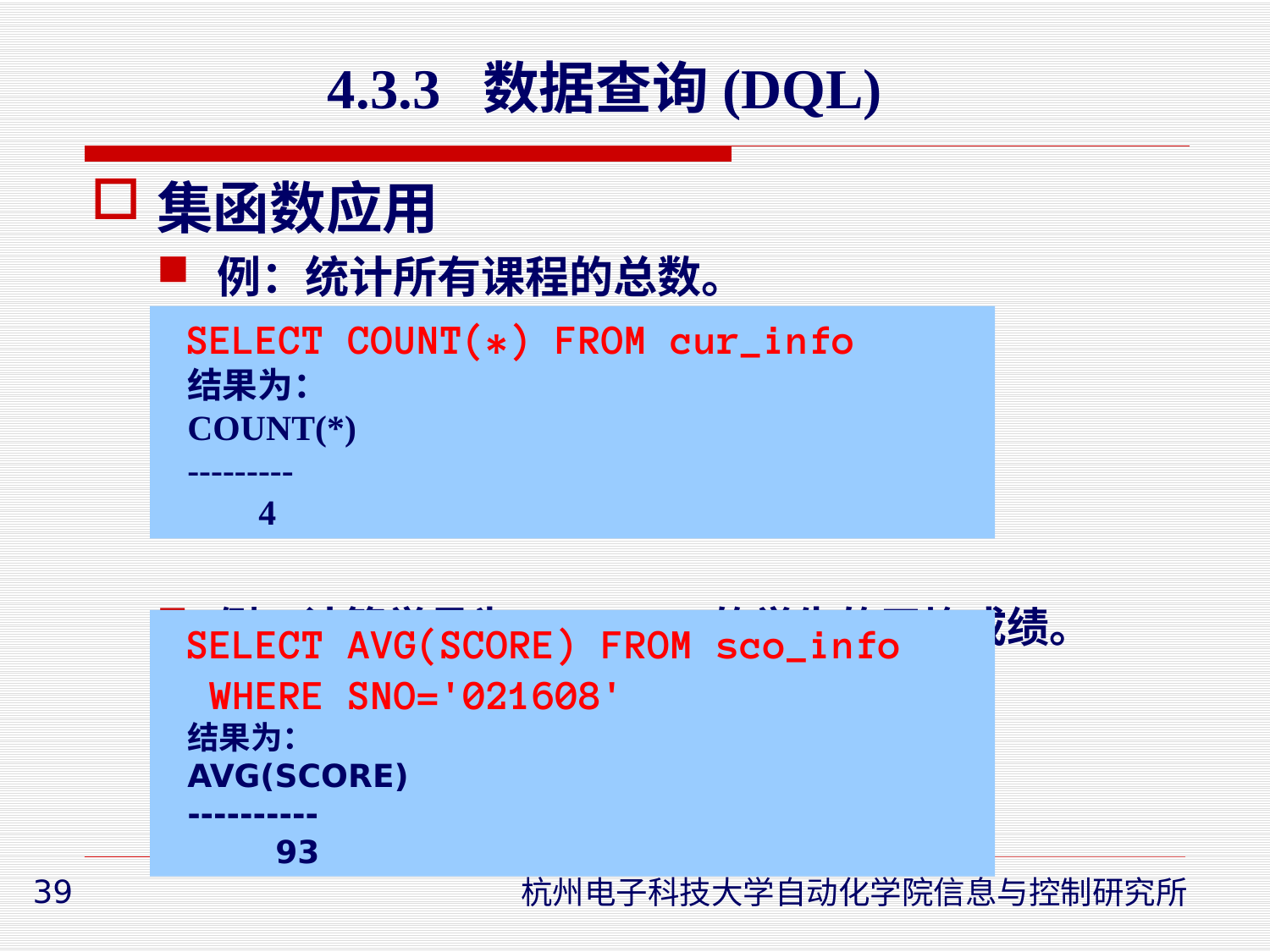

4.3.3  数据查询(DQL)
集函数应用
例：统计所有课程的总数。

例：计算学号为021608的学生的平均成绩。

SELECT COUNT(*) FROM cur_info
结果为：
COUNT(*)
---------
        4
SELECT AVG(SCORE) FROM sco_info
 WHERE SNO='021608'
结果为：
AVG(SCORE)
----------
        93